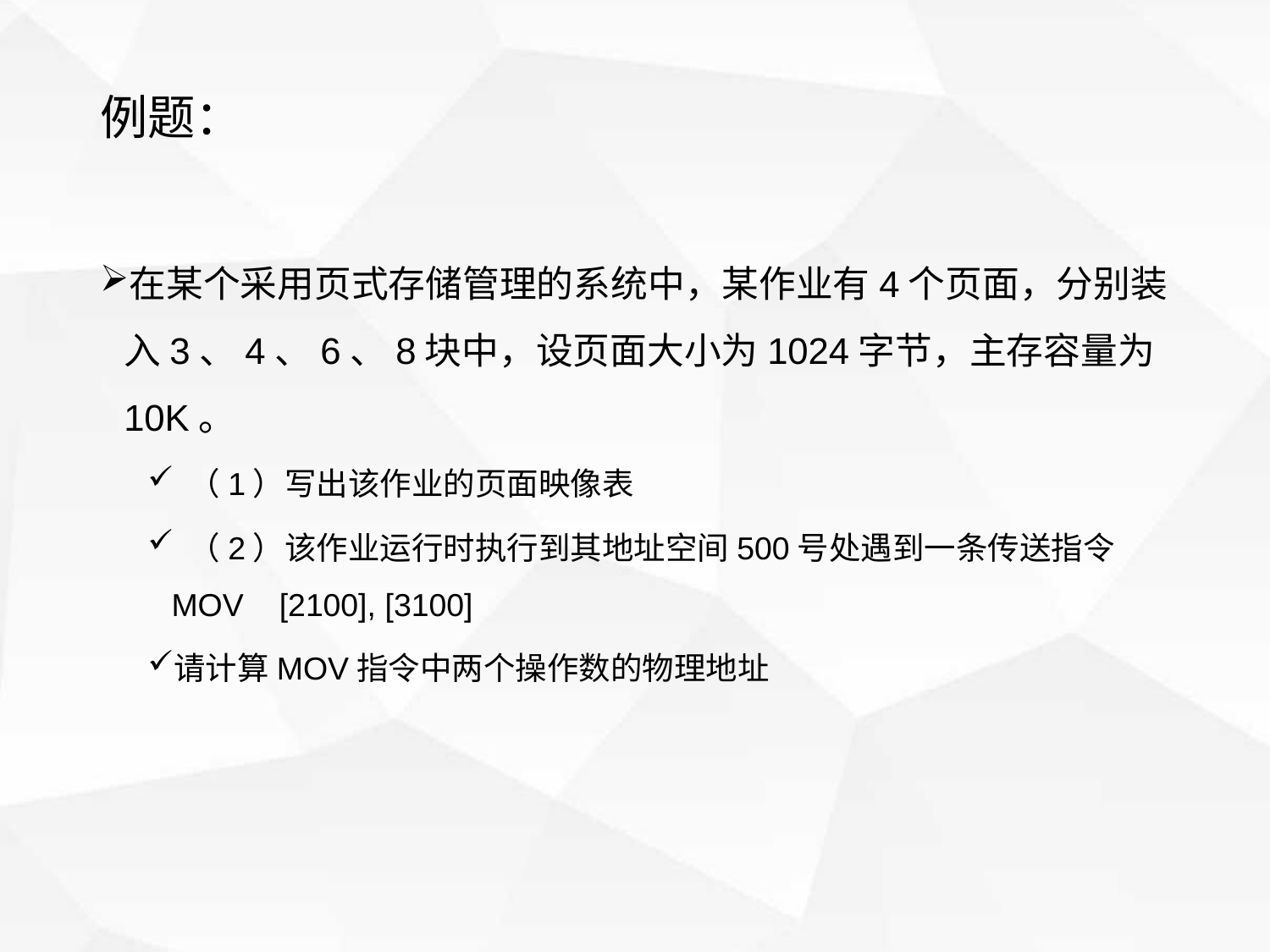

# 例题：
在某个采用页式存储管理的系统中，某作业有4个页面，分别装入3、4、6、8块中，设页面大小为1024字节，主存容量为10K。
 （1）写出该作业的页面映像表
 （2）该作业运行时执行到其地址空间500号处遇到一条传送指令 MOV    [2100], [3100]
请计算MOV指令中两个操作数的物理地址